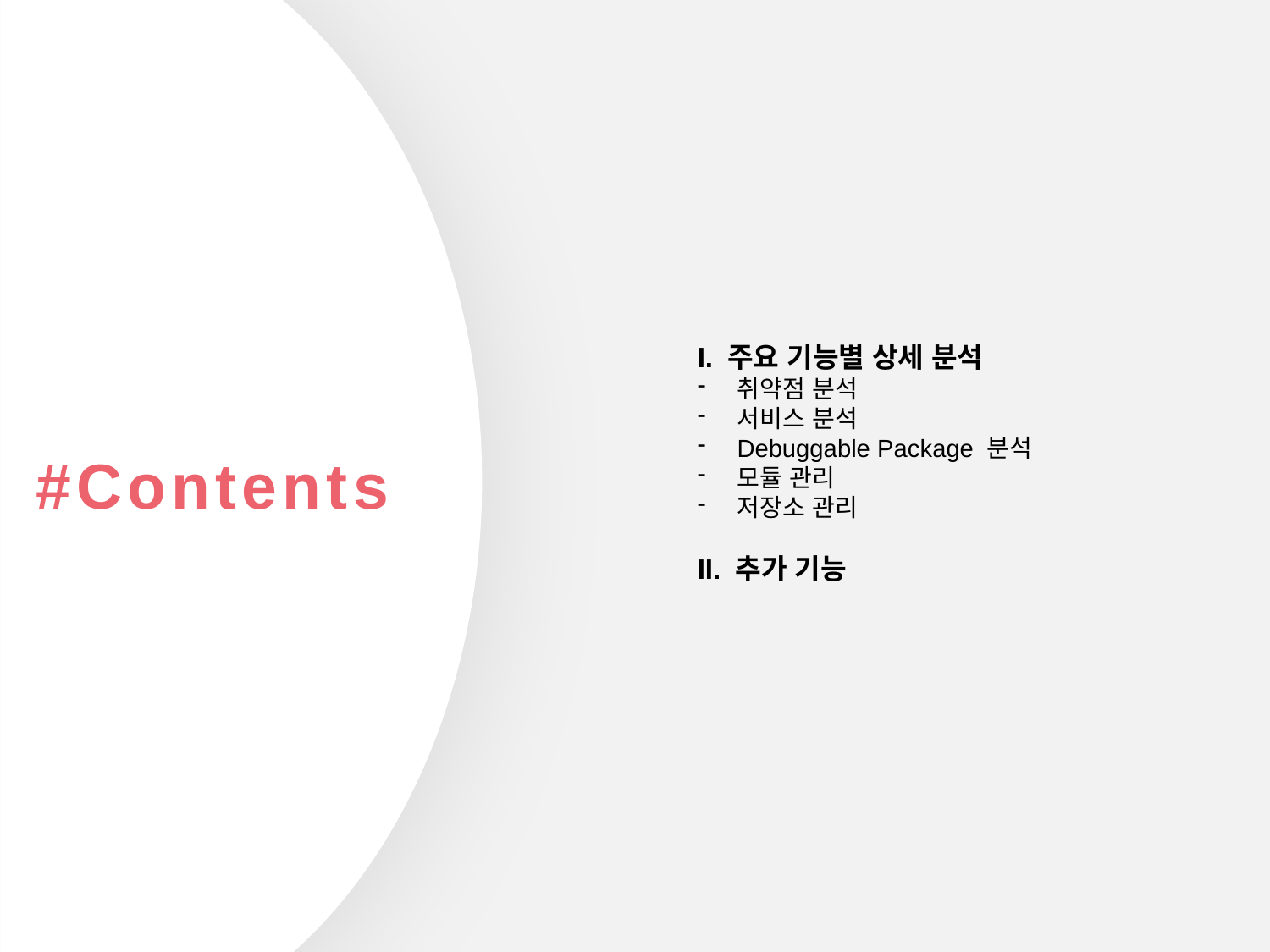

I. 주요 기능별 상세 분석
취약점 분석
서비스 분석
Debuggable Package 분석
모듈 관리
저장소 관리

II. 추가 기능
#Contents